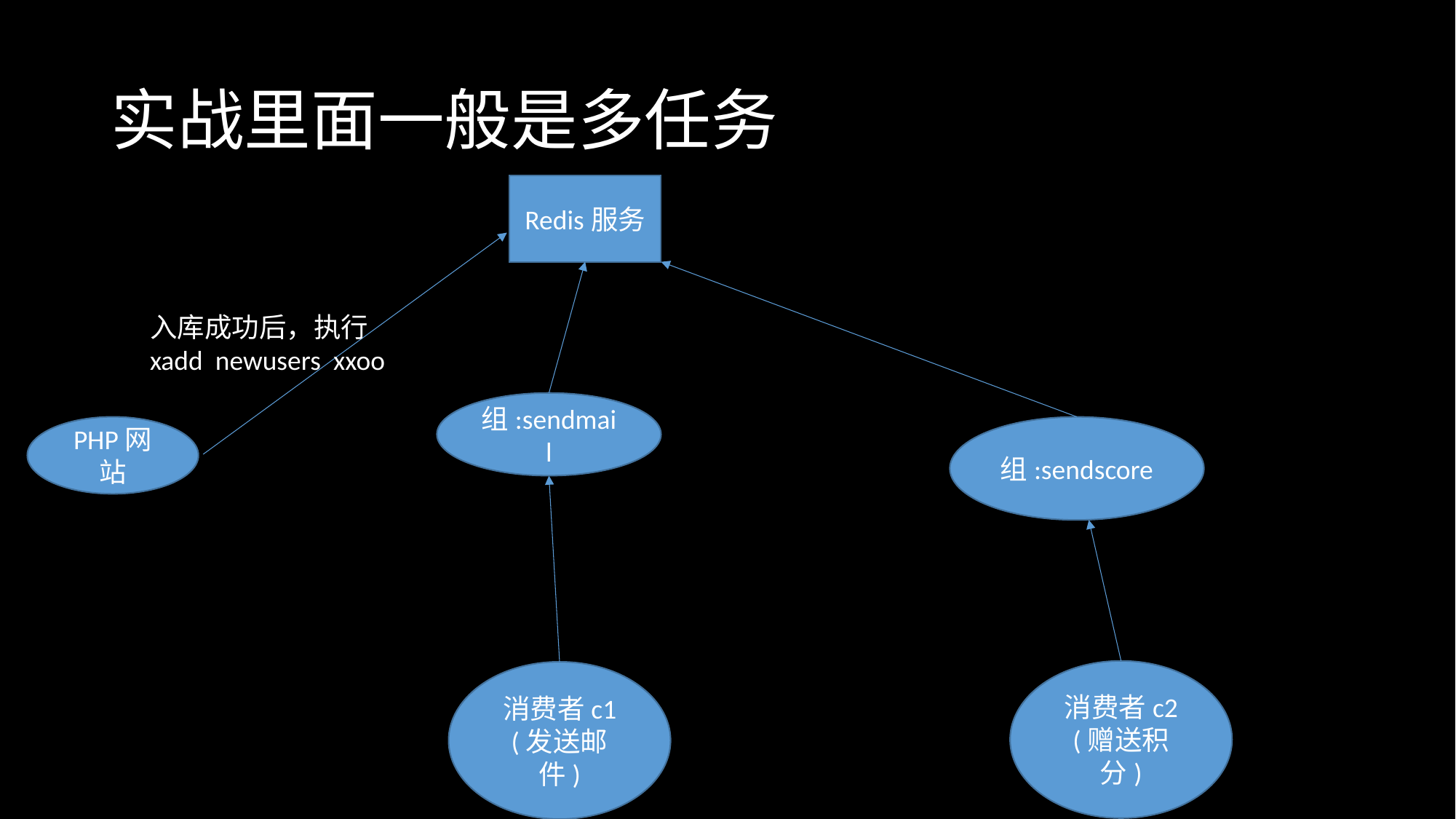

# 实战里面一般是多任务
Redis服务
入库成功后，执行
xadd  newusers  xxoo
组:sendmail
PHP网站
组:sendscore
消费者c2
(赠送积分)
消费者c1
(发送邮件)